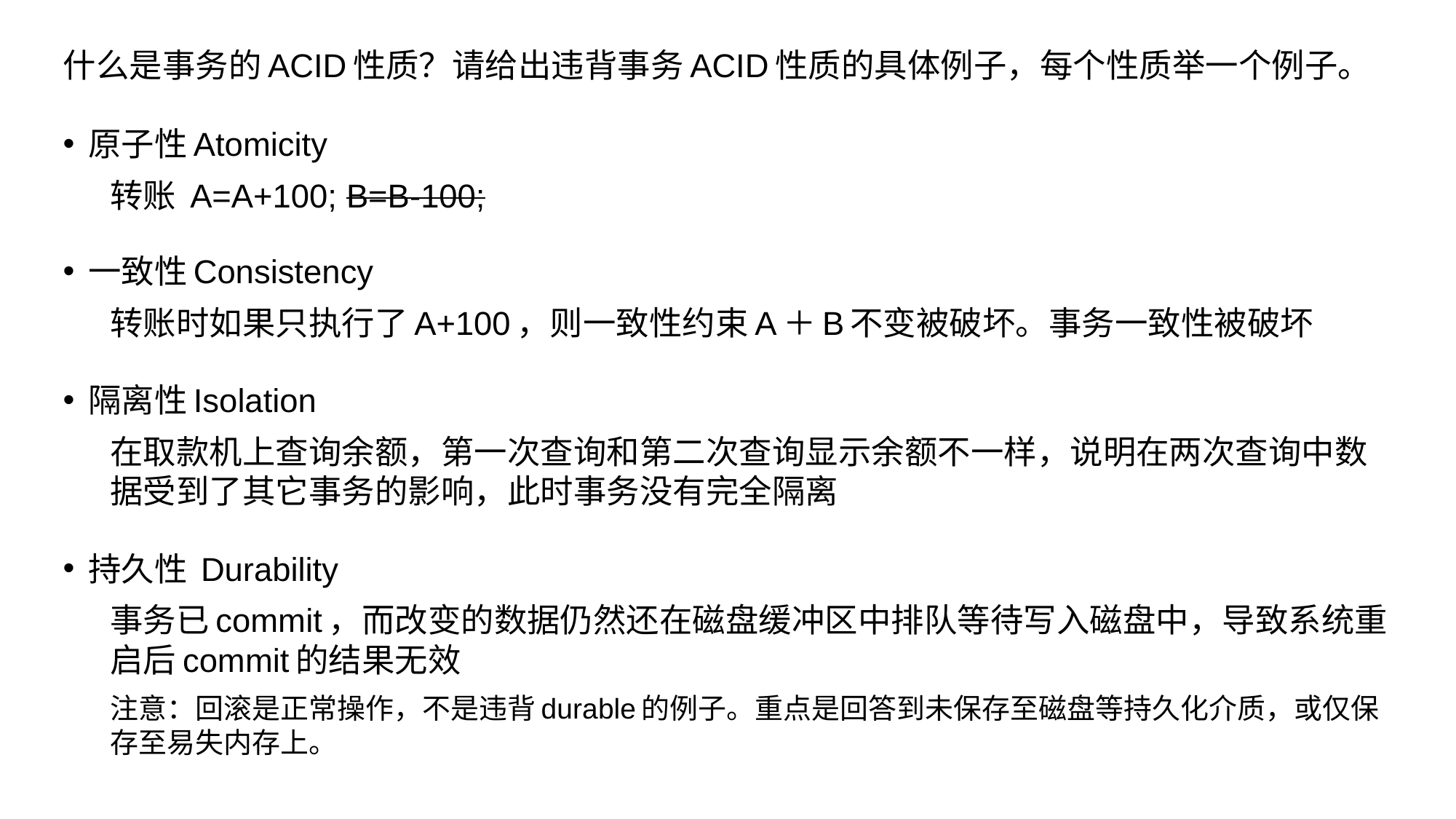

什么是事务的ACID性质？请给出违背事务ACID性质的具体例子，每个性质举一个例子。

原子性Atomicity
转账 A=A+100; B=B-100;

一致性Consistency
转账时如果只执行了A+100，则一致性约束A＋B不变被破坏。事务一致性被破坏

隔离性Isolation
在取款机上查询余额，第一次查询和第二次查询显示余额不一样，说明在两次查询中数据受到了其它事务的影响，此时事务没有完全隔离

持久性 Durability
事务已commit，而改变的数据仍然还在磁盘缓冲区中排队等待写入磁盘中，导致系统重启后commit的结果无效
注意：回滚是正常操作，不是违背durable的例子。重点是回答到未保存至磁盘等持久化介质，或仅保存至易失内存上。